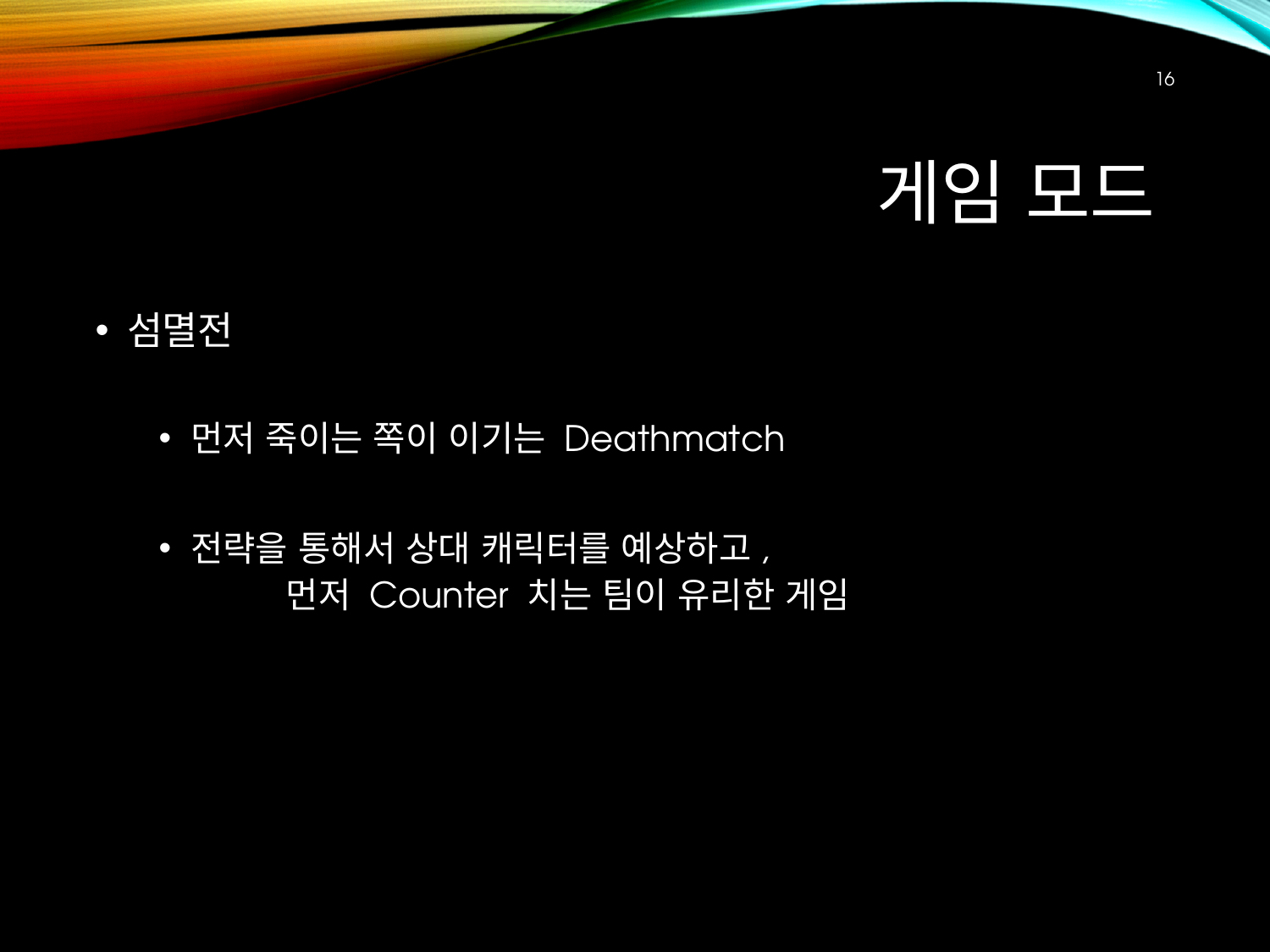

16
# 게임 모드
섬멸전

먼저 죽이는 쪽이 이기는 Deathmatch

전략을 통해서 상대 캐릭터를 예상하고,
	먼저 Counter 치는 팀이 유리한 게임